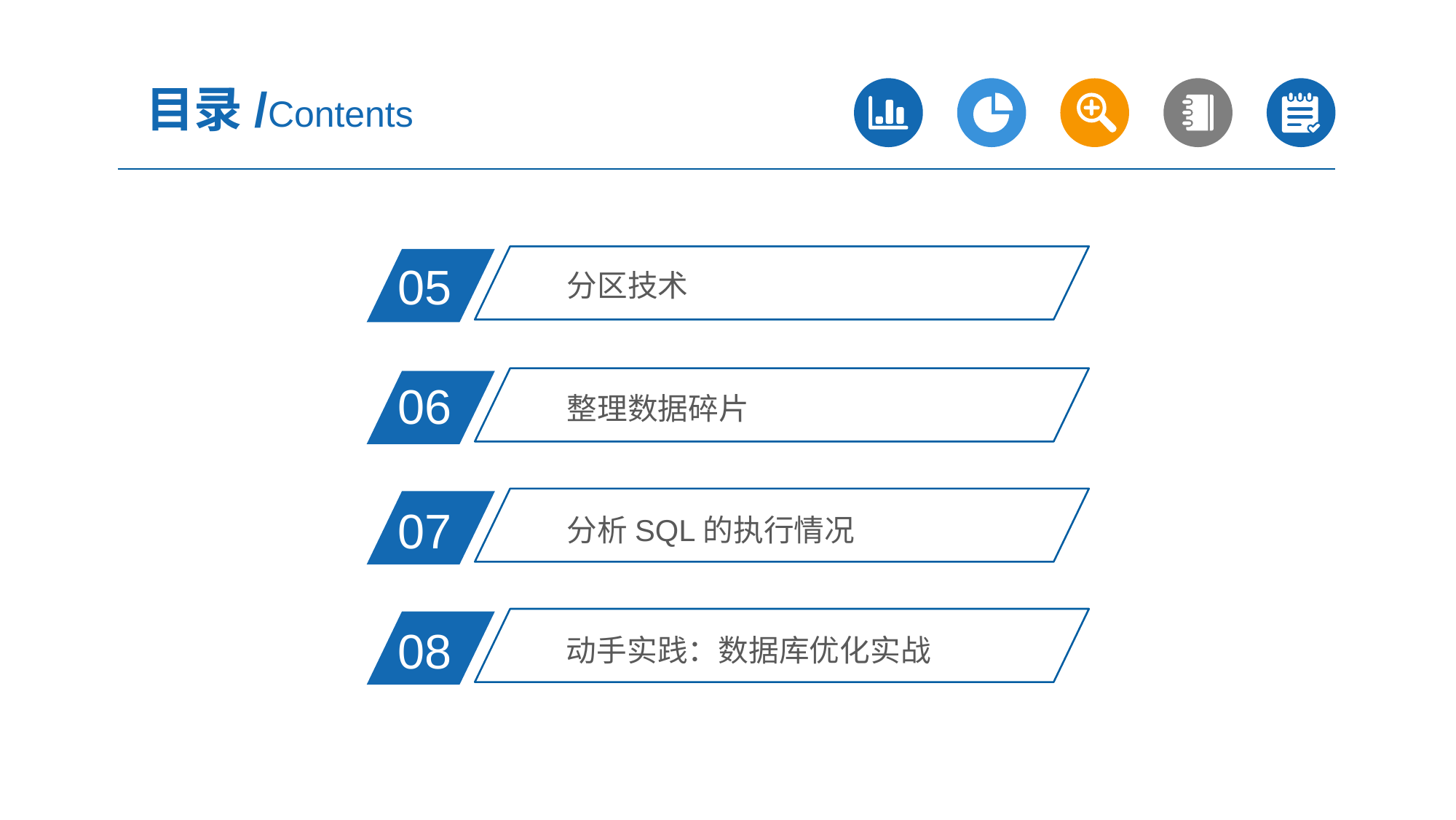

目录/Contents

分区技术

05

整理数据碎片
06

分析SQL的执行情况

07

动手实践：数据库优化实战

08